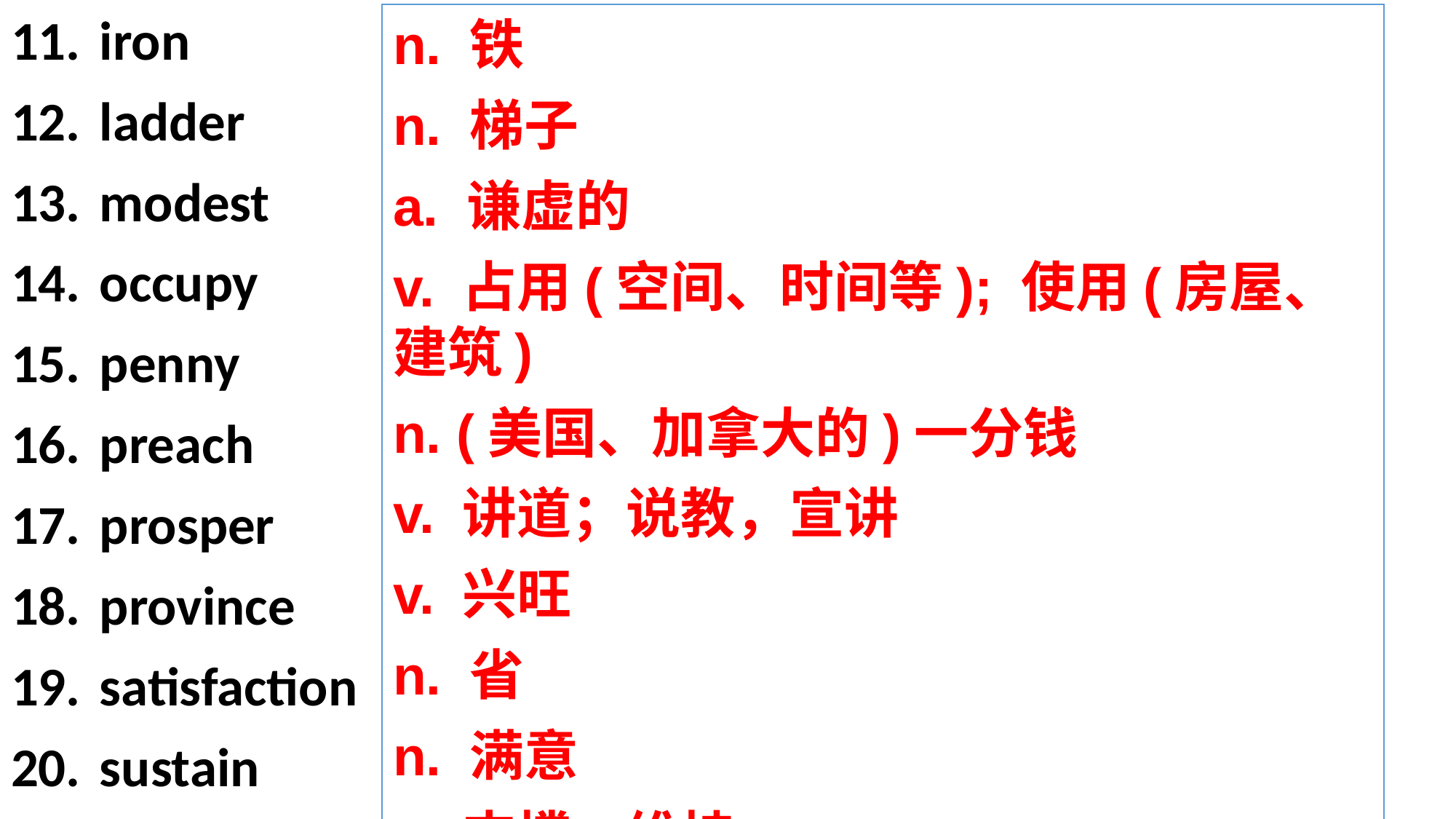

iron
ladder
modest
occupy
penny
preach
prosper
province
satisfaction
sustain
n. 铁
n. 梯子
a. 谦虚的
v. 占用(空间、时间等); 使用(房屋、建筑)
n. (美国、加拿大的)一分钱
v. 讲道；说教，宣讲
v. 兴旺
n. 省
n. 满意
v. 支撑；维持